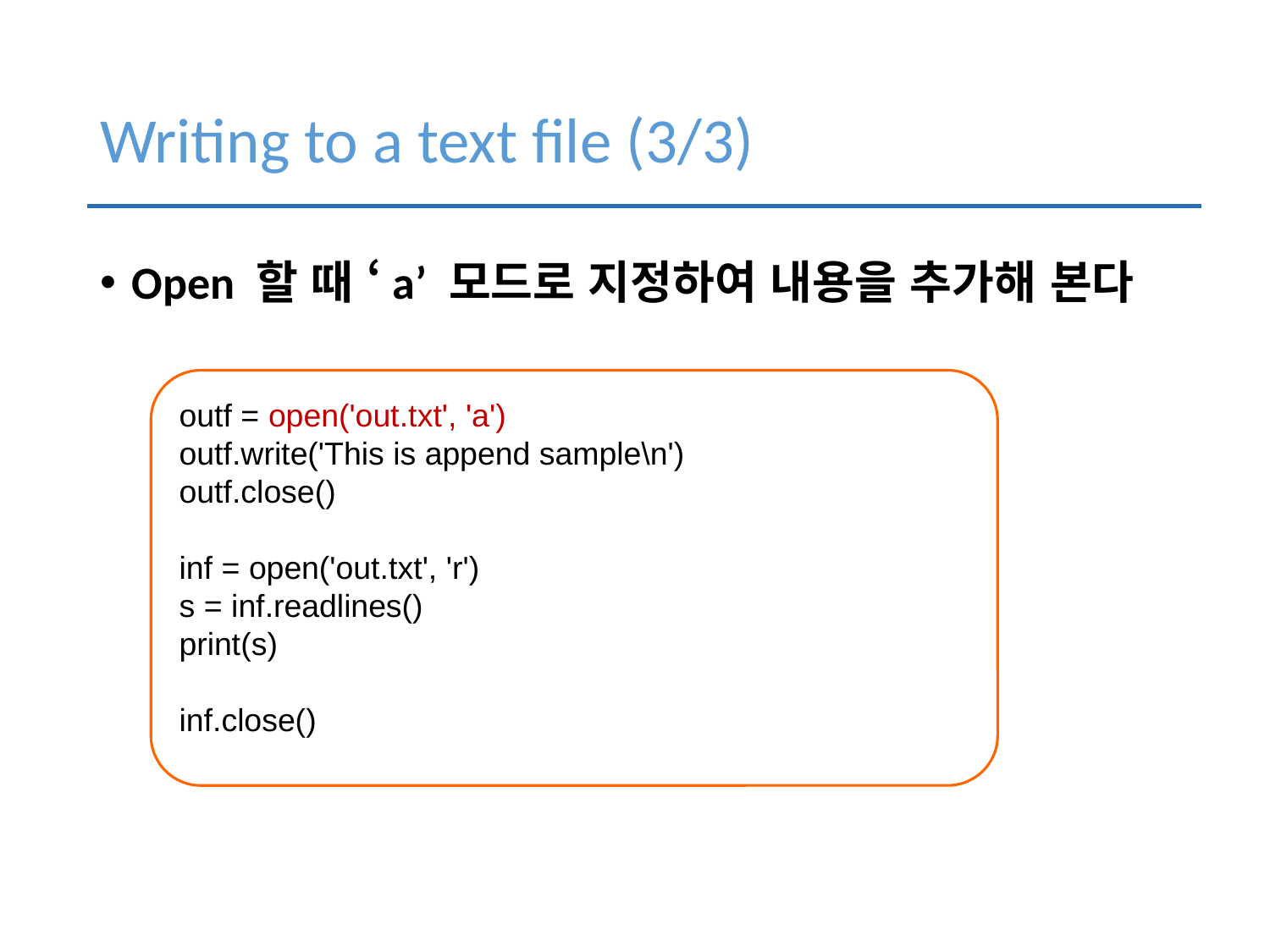

# Writing to a text file (3/3)
Open 할 때 ‘a’ 모드로 지정하여 내용을 추가해 본다

outf = open('out.txt', 'a')
outf.write('This is append sample\n')
outf.close()

inf = open('out.txt', 'r')
s = inf.readlines()
print(s)

inf.close()